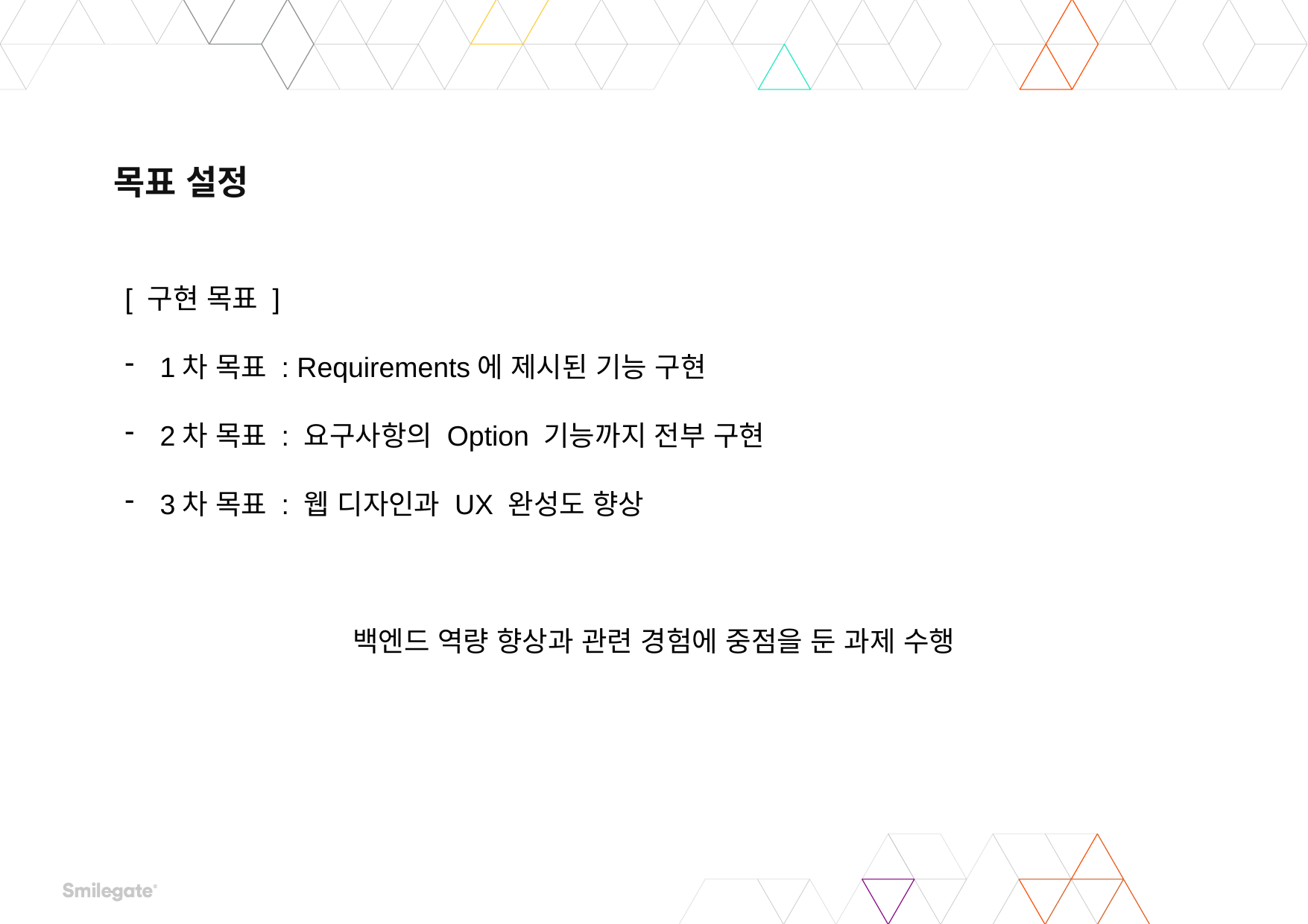

# 목표 설정
[ 구현 목표 ]
1차 목표 : Requirements에 제시된 기능 구현
2차 목표 : 요구사항의 Option 기능까지 전부 구현
3차 목표 : 웹 디자인과 UX 완성도 향상

백엔드 역량 향상과 관련 경험에 중점을 둔 과제 수행